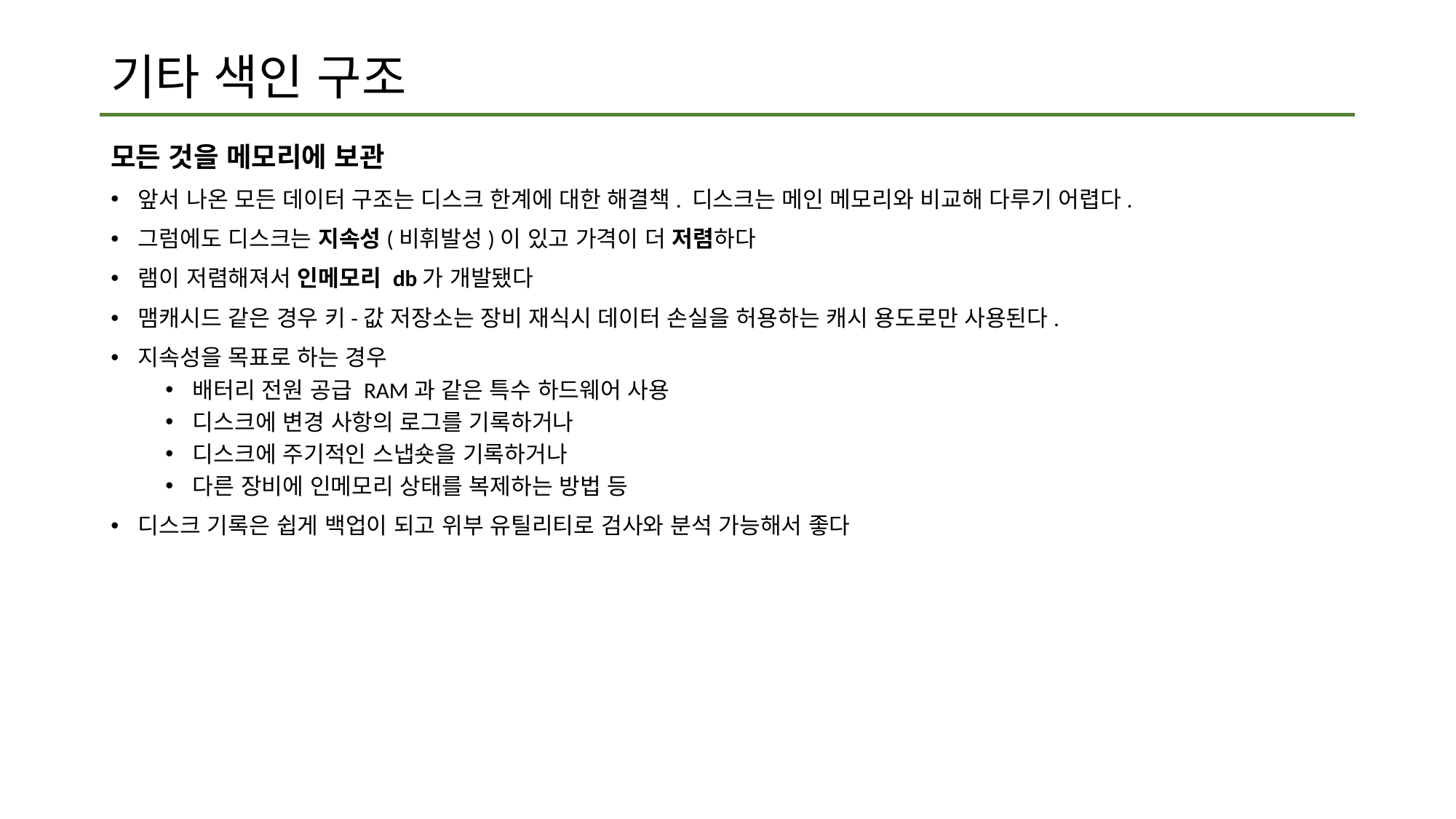

# 기타 색인 구조
모든 것을 메모리에 보관
앞서 나온 모든 데이터 구조는 디스크 한계에 대한 해결책. 디스크는 메인 메모리와 비교해 다루기 어렵다.
그럼에도 디스크는 지속성(비휘발성)이 있고 가격이 더 저렴하다
램이 저렴해져서 인메모리 db가 개발됐다
맴캐시드 같은 경우 키-값 저장소는 장비 재식시 데이터 손실을 허용하는 캐시 용도로만 사용된다.
지속성을 목표로 하는 경우
배터리 전원 공급 RAM과 같은 특수 하드웨어 사용
디스크에 변경 사항의 로그를 기록하거나
디스크에 주기적인 스냅숏을 기록하거나
다른 장비에 인메모리 상태를 복제하는 방법 등
디스크 기록은 쉽게 백업이 되고 위부 유틸리티로 검사와 분석 가능해서 좋다